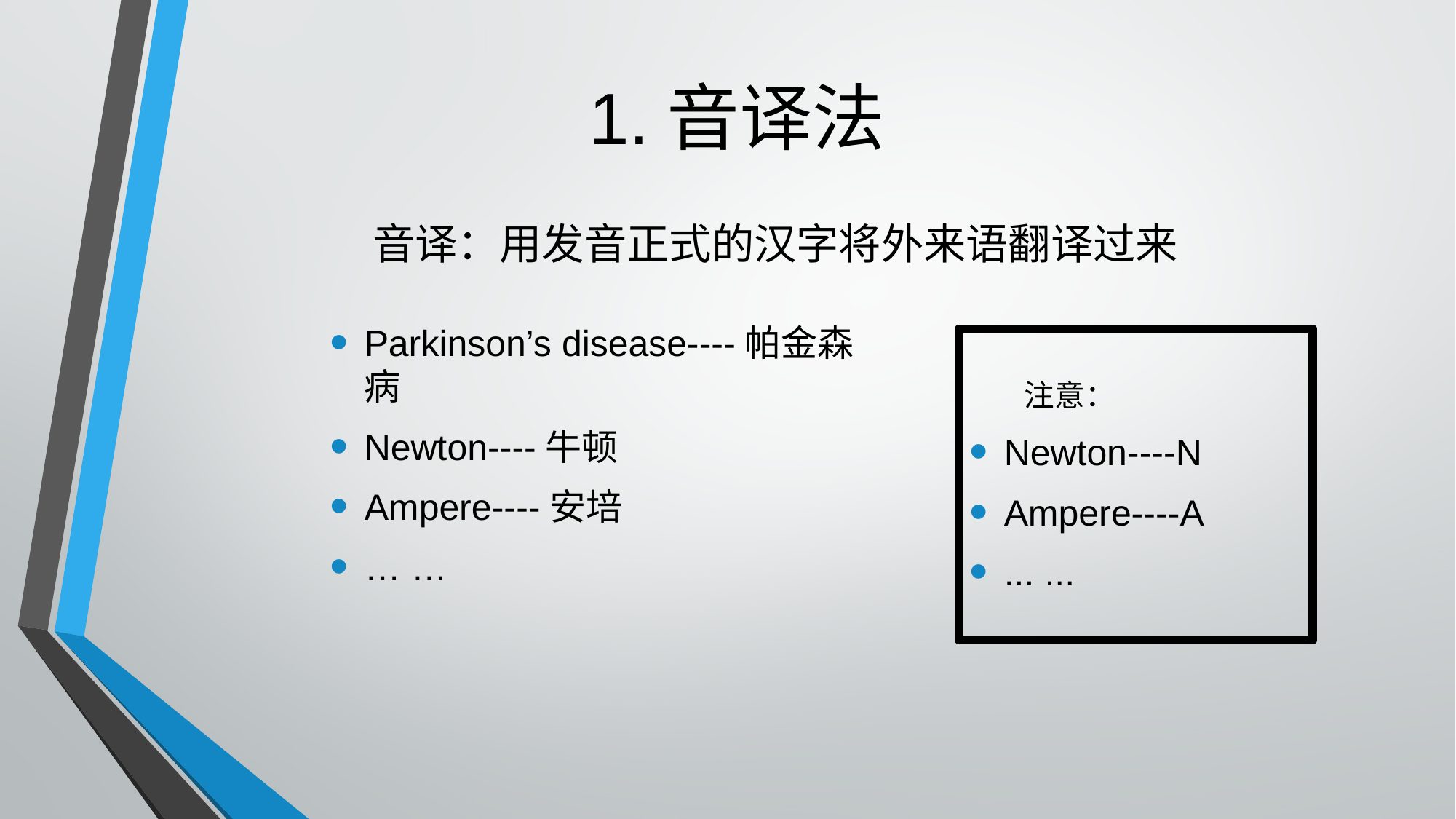

# 1.音译法
音译：用发音正式的汉字将外来语翻译过来
Parkinson’s disease----帕金森病
Newton----牛顿
Ampere----安培
… …
注意：
Newton----N
Ampere----A
... ...